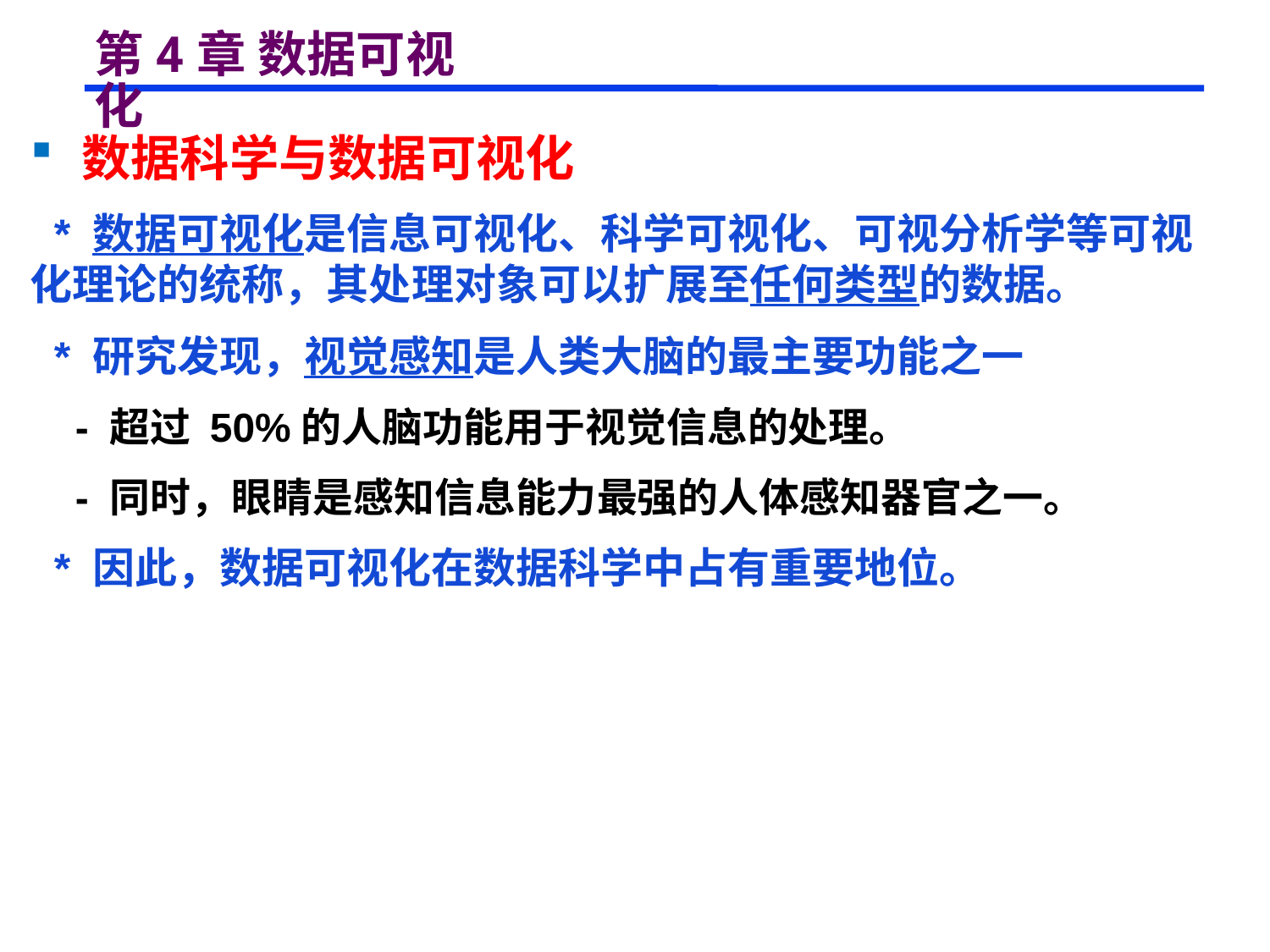

# 第4章 数据可视化
 数据科学与数据可视化
  * 数据可视化是信息可视化、科学可视化、可视分析学等可视化理论的统称，其处理对象可以扩展至任何类型的数据。
  * 研究发现，视觉感知是人类大脑的最主要功能之一
    - 超过 50%的人脑功能用于视觉信息的处理。
    - 同时，眼睛是感知信息能力最强的人体感知器官之一。
  * 因此，数据可视化在数据科学中占有重要地位。